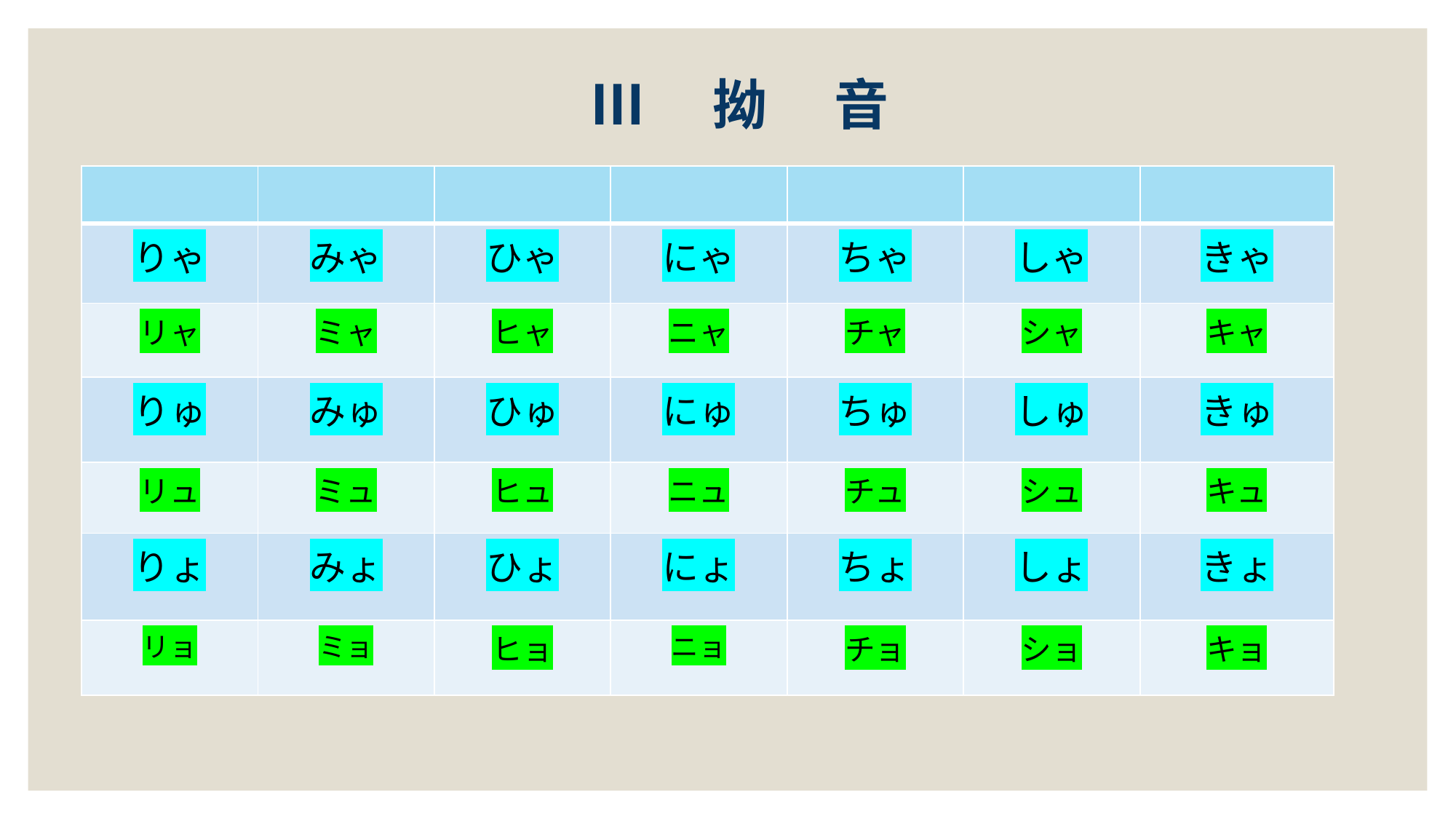

Ⅲ　拗 　音
|  |  |  |  |  |  |  |
| --- | --- | --- | --- | --- | --- | --- |
| りゃ | みゃ | ひゃ | にゃ | ちゃ | しゃ | きゃ |
| リャ | ミャ | ヒャ | ニャ | チャ | シャ | キャ |
| りゅ | みゅ | ひゅ | にゅ | ちゅ | しゅ | きゅ |
| リュ | ミュ | ヒュ | ニュ | チュ | シュ | キュ |
| りょ | みょ | ひょ | にょ | ちょ | しょ | きょ |
| リョ | ミョ | ヒョ | ニョ | チョ | ショ | キョ |